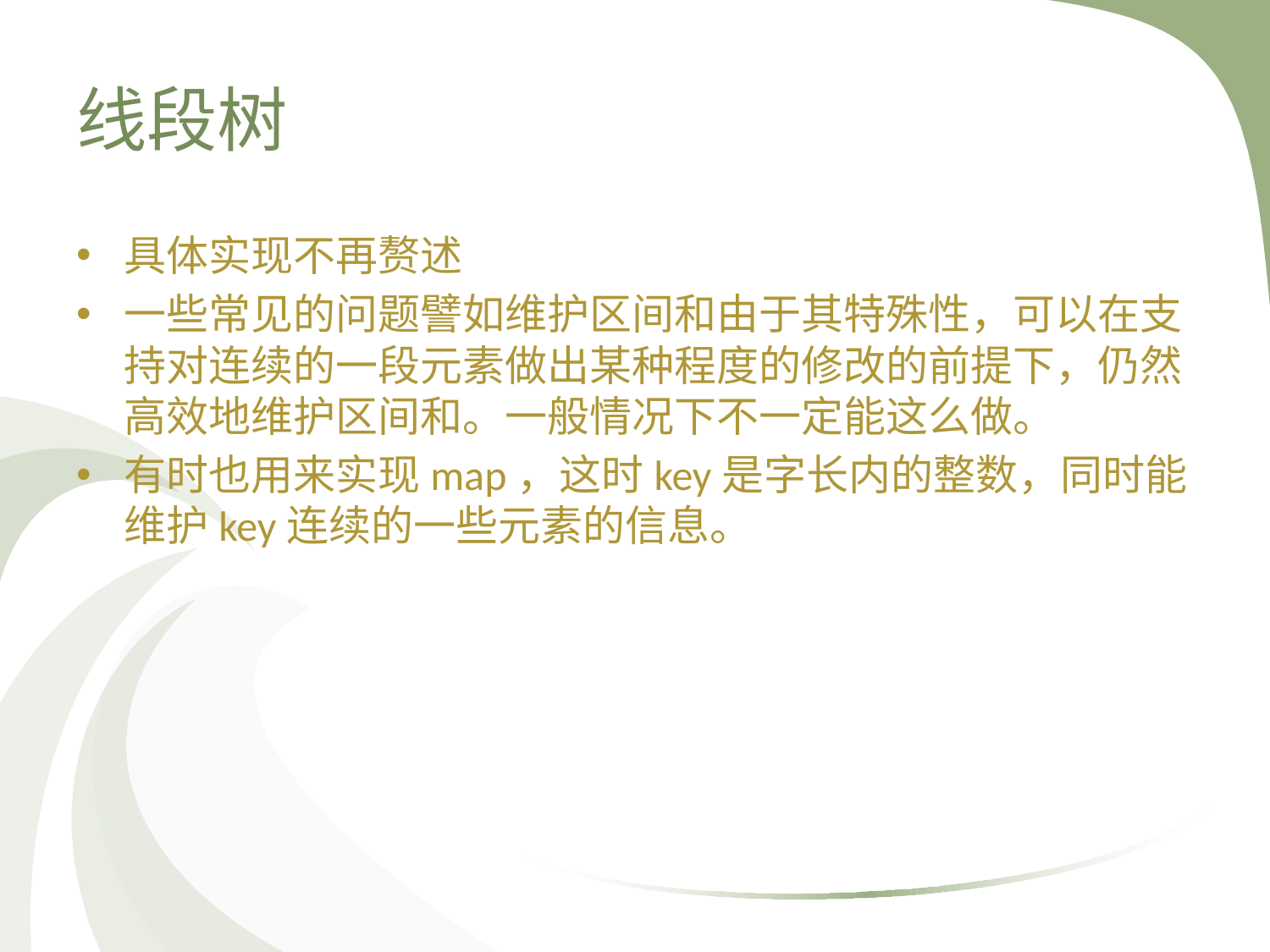

# 线段树
具体实现不再赘述
一些常见的问题譬如维护区间和由于其特殊性，可以在支持对连续的一段元素做出某种程度的修改的前提下，仍然高效地维护区间和。一般情况下不一定能这么做。
有时也用来实现map，这时key是字长内的整数，同时能维护key连续的一些元素的信息。